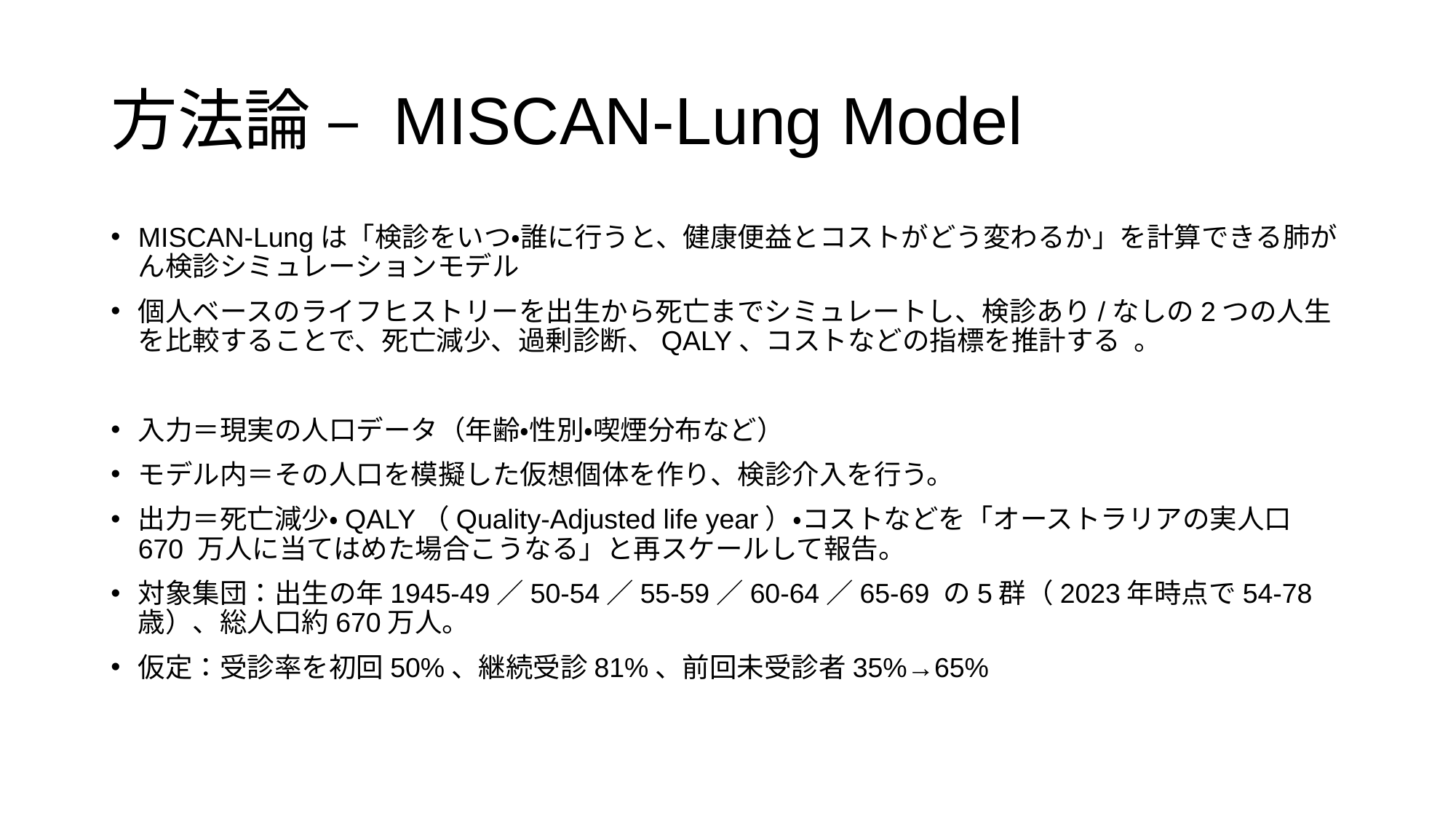

# 方法論 – MISCAN‑Lung Model
MISCAN‑Lungは「検診をいつ・誰に行うと、健康便益とコストがどう変わるか」を計算できる肺がん検診シミュレーションモデル
個人ベースのライフヒストリーを出生から死亡までシミュレートし、検診あり/なしの2つの人生を比較することで、死亡減少、過剰診断、QALY、コストなどの指標を推計する ​。

入力＝現実の人口データ（年齢・性別・喫煙分布など）
モデル内＝その人口を模擬した仮想個体を作り、検診介入を行う。
出力＝死亡減少・QALY（Quality-Adjusted life year）・コストなどを「オーストラリアの実人口 670 万人に当てはめた場合こうなる」と再スケールして報告。
対象集団：出生の年1945‑49／50‑54／55‑59／60‑64／65‑69 の5群（2023年時点で54‑78歳）、総人口約670万人。
仮定：受診率を初回50%、継続受診81%、前回未受診者35%→65%